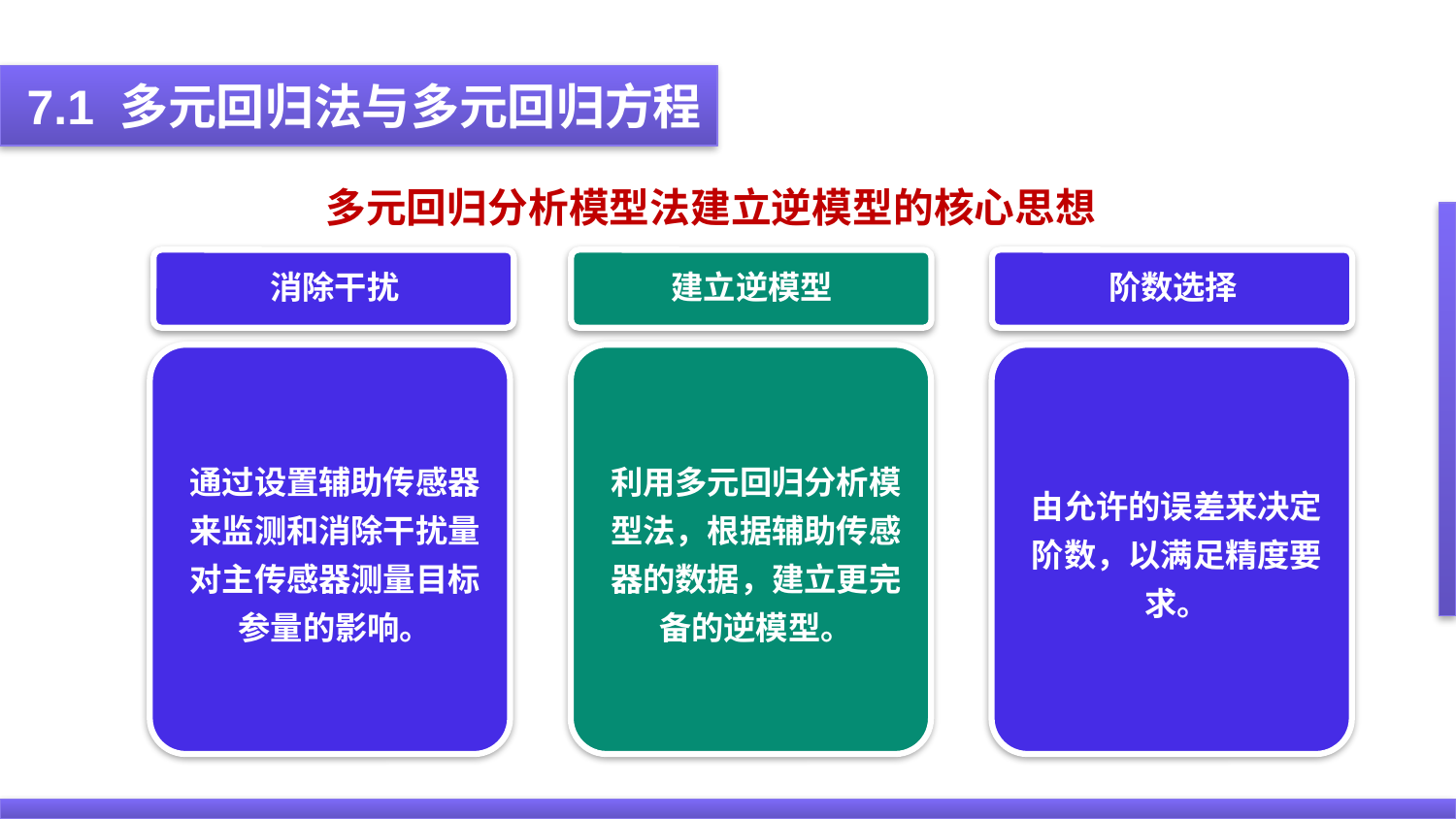

7.1 多元回归法与多元回归方程
多元回归分析模型法建立逆模型的核心思想
消除干扰
通过设置辅助传感器来监测和消除干扰量对主传感器测量目标参量的影响。
建立逆模型
利用多元回归分析模型法，根据辅助传感器的数据，建立更完备的逆模型。
阶数选择
由允许的误差来决定阶数，以满足精度要求。